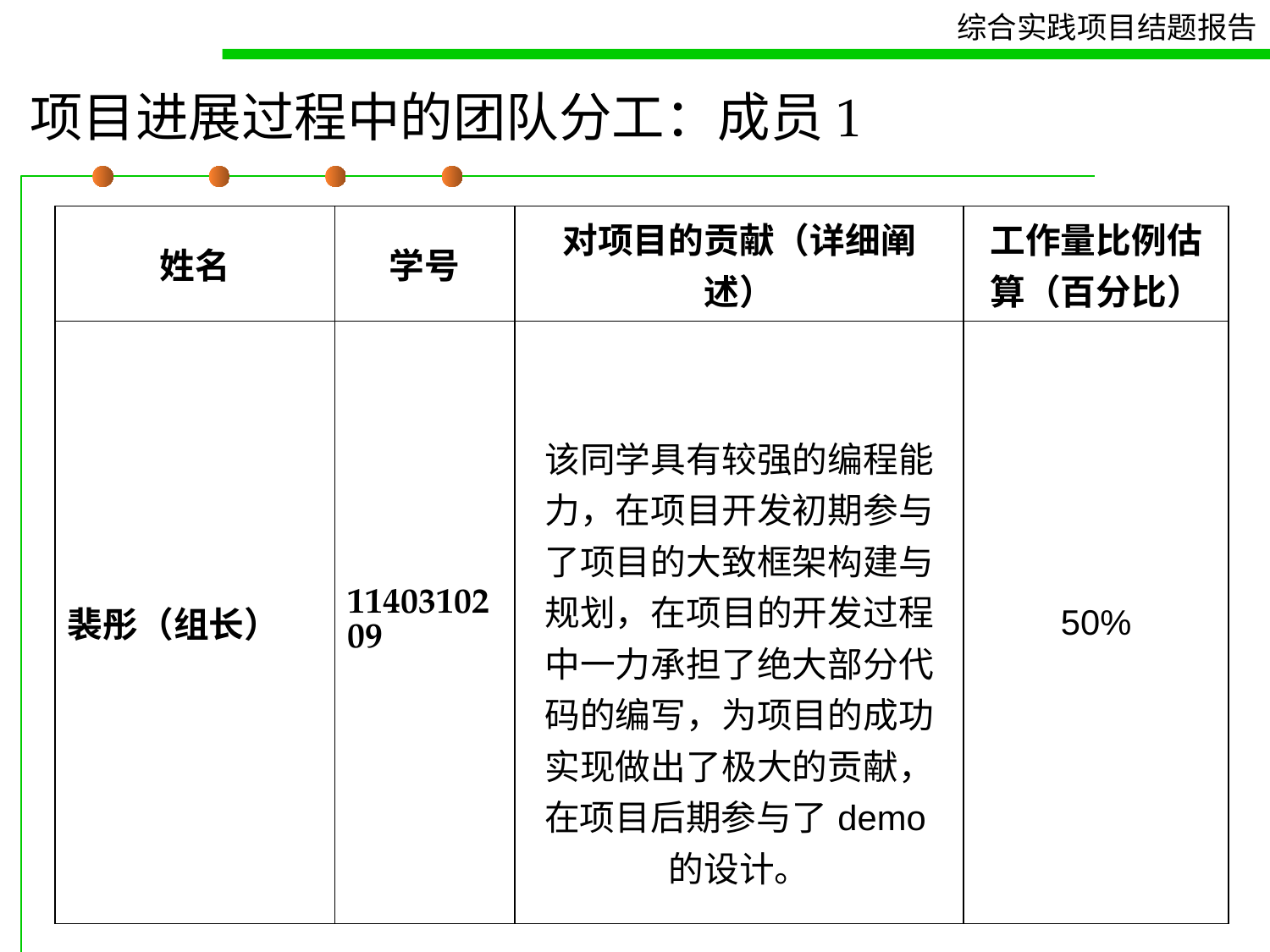

# 项目进展过程中的团队分工：成员1
| 姓名 | 学号 | 对项目的贡献（详细阐述） | 工作量比例估算（百分比） |
| --- | --- | --- | --- |
| 裴彤（组长） | 1140310209 | 该同学具有较强的编程能力，在项目开发初期参与了项目的大致框架构建与规划，在项目的开发过程中一力承担了绝大部分代码的编写，为项目的成功实现做出了极大的贡献，在项目后期参与了demo的设计。 | 50% |